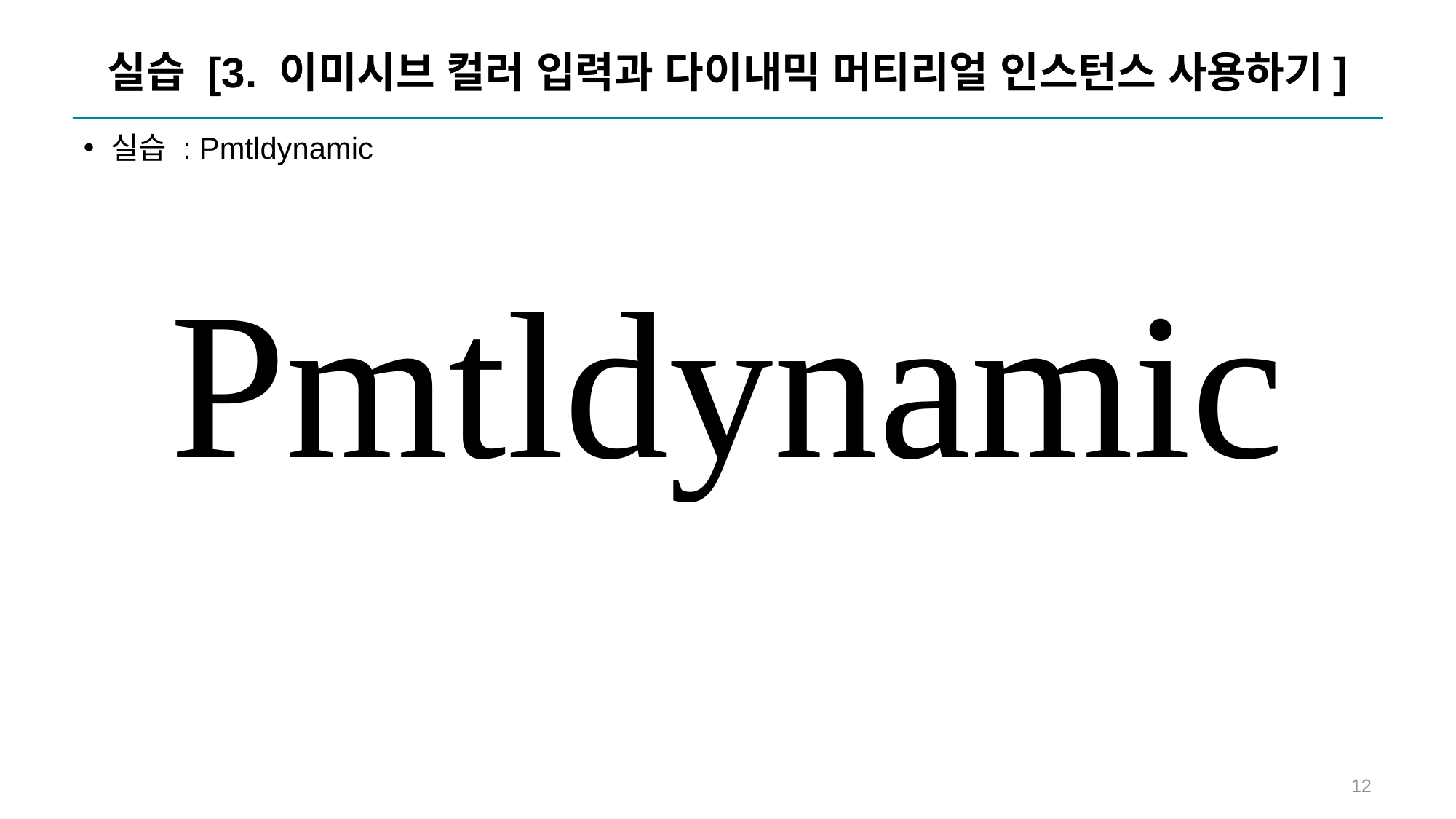

# 실습 [3. 이미시브 컬러 입력과 다이내믹 머티리얼 인스턴스 사용하기]
실습 : Pmtldynamic

Pmtldynamic
12